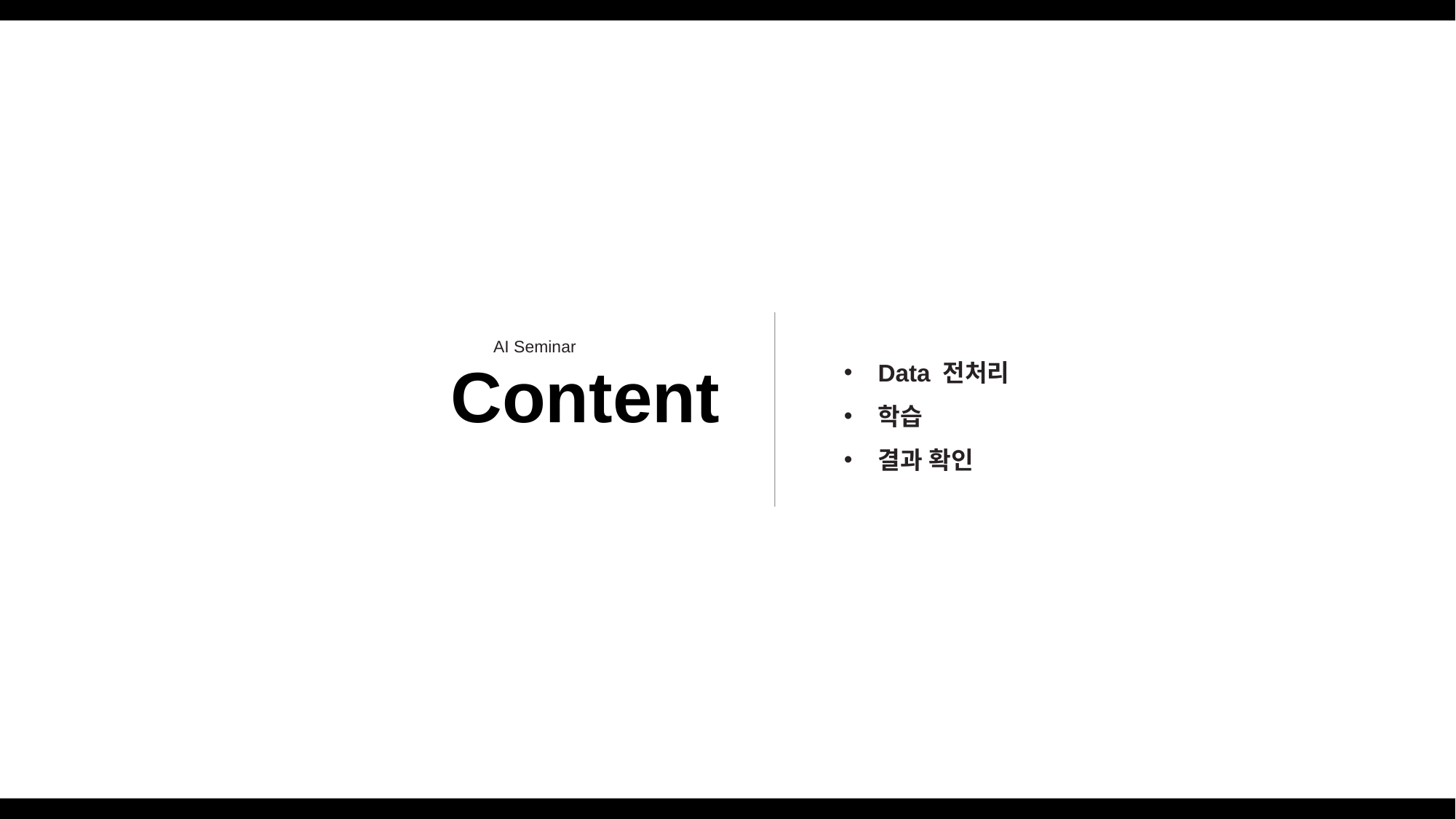

AI Seminar
Data 전처리
학습
결과 확인
Content